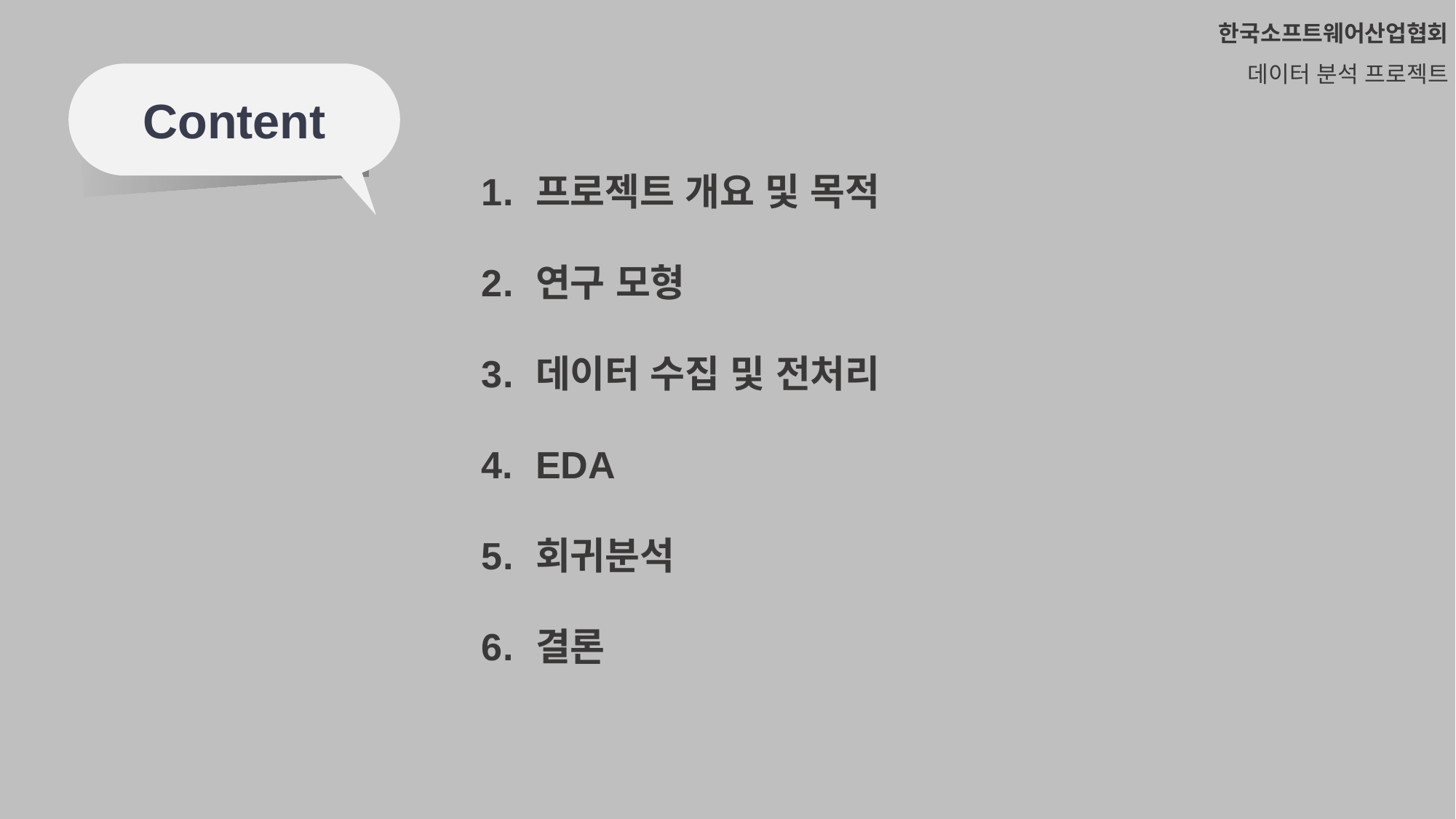

한국소프트웨어산업협회
데이터 분석 프로젝트

Content
프로젝트 개요 및 목적
연구 모형
데이터 수집 및 전처리
EDA
회귀분석
결론